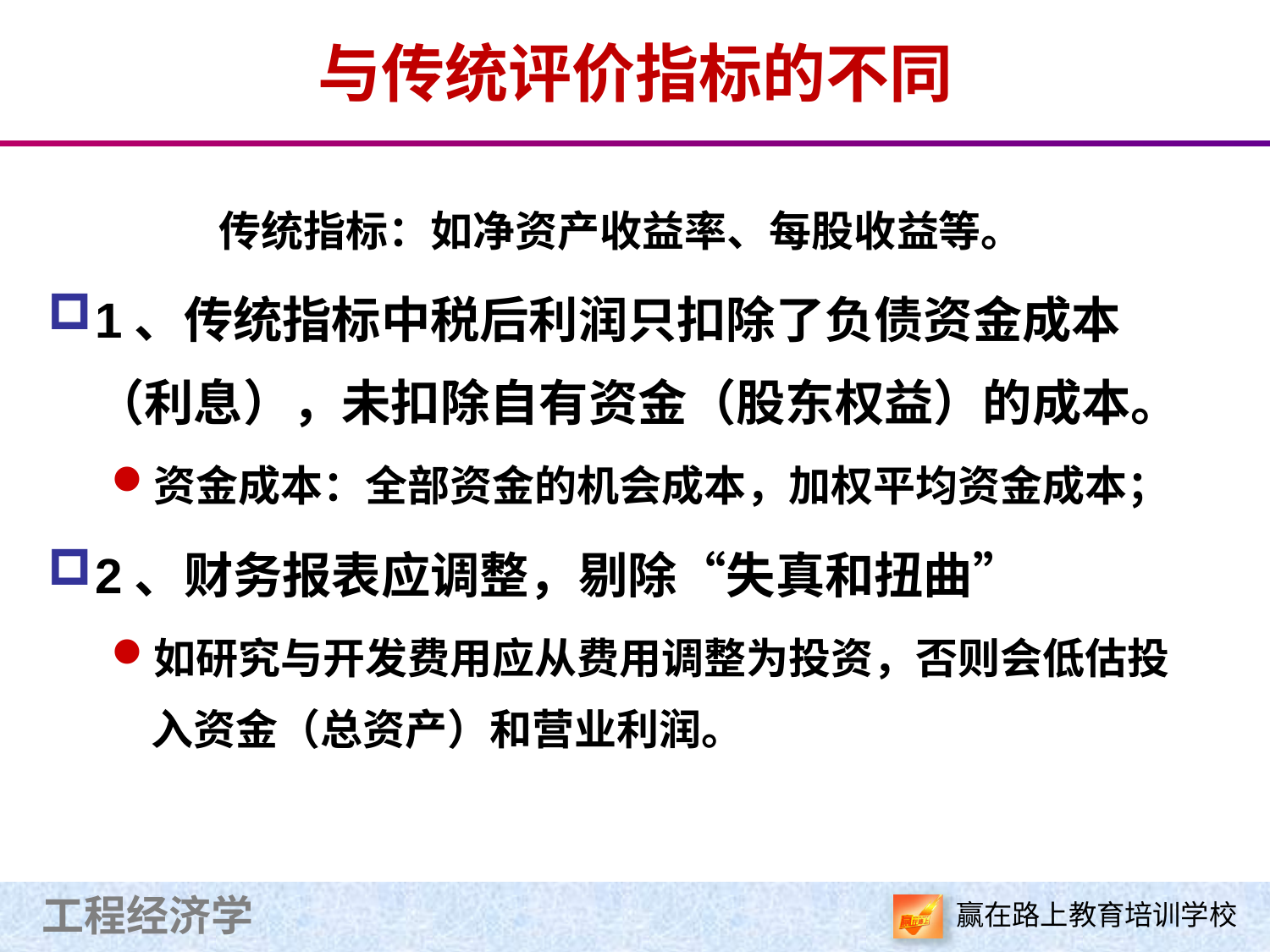

# 与传统评价指标的不同
传统指标：如净资产收益率、每股收益等。
1、传统指标中税后利润只扣除了负债资金成本（利息），未扣除自有资金（股东权益）的成本。
资金成本：全部资金的机会成本，加权平均资金成本；
2、财务报表应调整，剔除“失真和扭曲”
如研究与开发费用应从费用调整为投资，否则会低估投入资金（总资产）和营业利润。